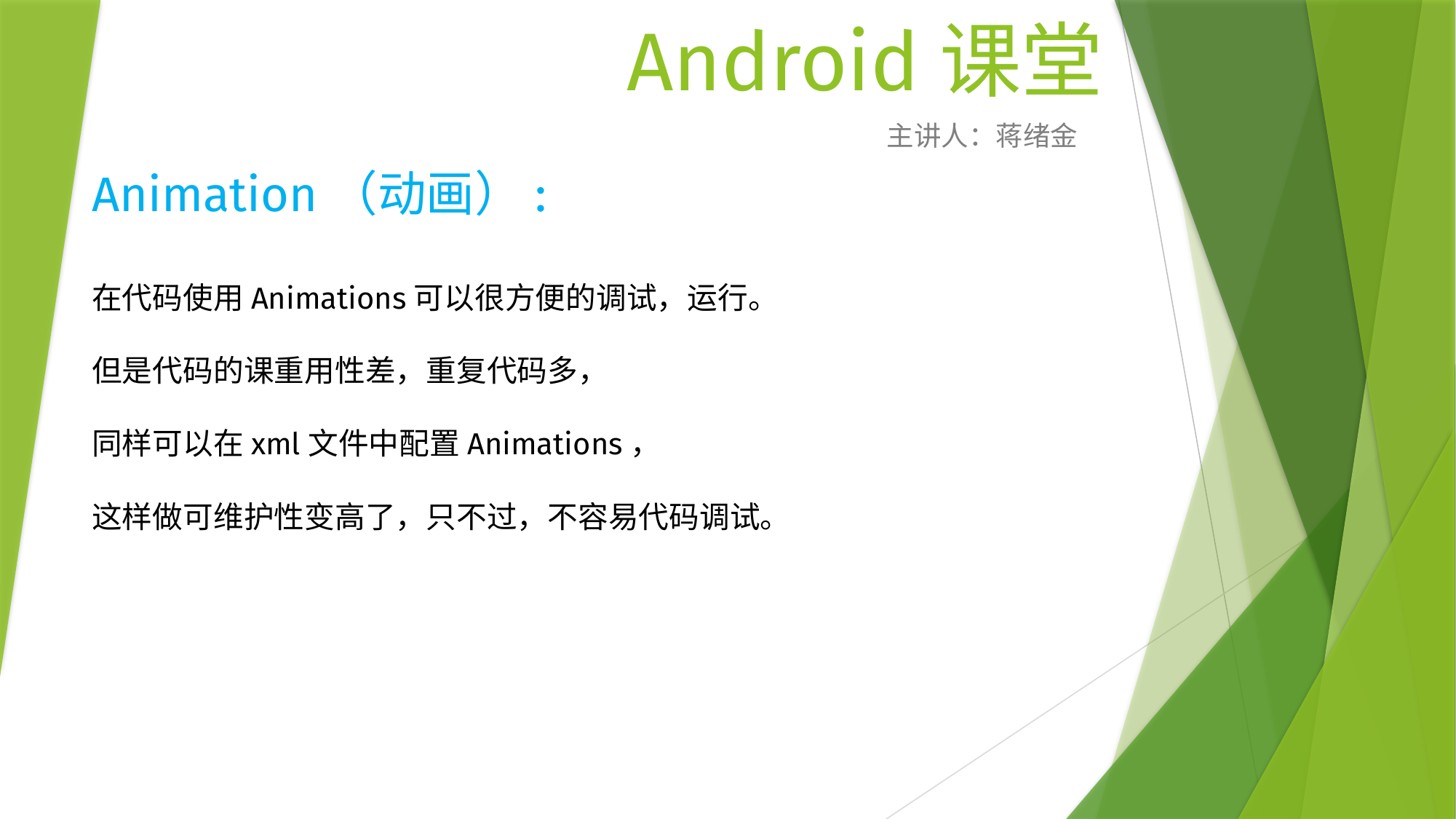

# Android课堂
主讲人：蒋绪金
Animation（动画）:

在代码使用Animations可以很方便的调试，运行。

但是代码的课重用性差，重复代码多，

同样可以在xml文件中配置Animations，

这样做可维护性变高了，只不过，不容易代码调试。